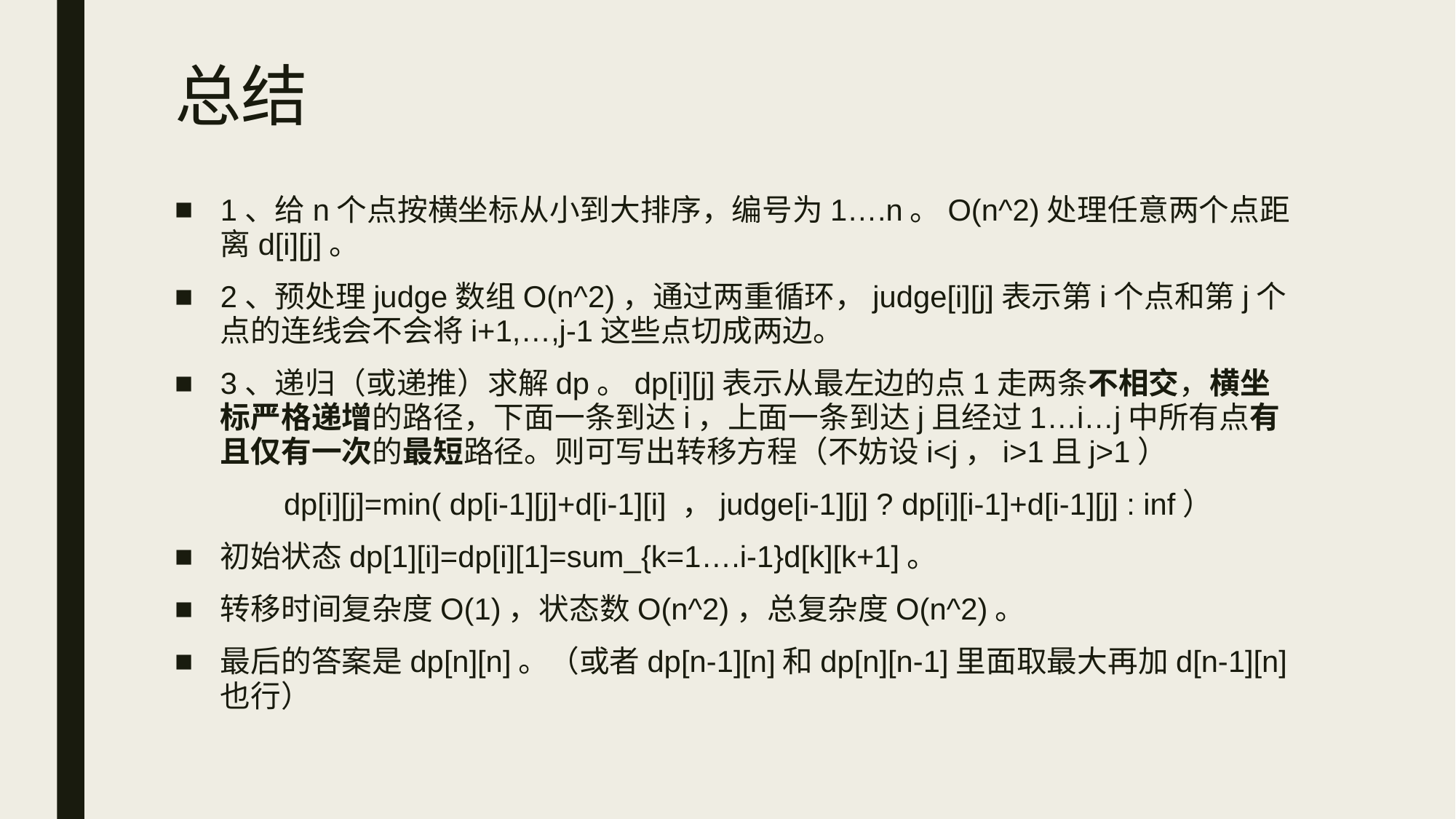

# 总结
1、给n个点按横坐标从小到大排序，编号为1….n。O(n^2)处理任意两个点距离d[i][j]。
2、预处理judge数组O(n^2)，通过两重循环，judge[i][j]表示第i个点和第j个点的连线会不会将i+1,…,j-1这些点切成两边。
3、递归（或递推）求解dp。dp[i][j]表示从最左边的点1走两条不相交，横坐标严格递增的路径，下面一条到达i，上面一条到达j且经过1…i…j中所有点有且仅有一次的最短路径。则可写出转移方程（不妨设i<j，i>1且j>1）
	dp[i][j]=min( dp[i-1][j]+d[i-1][i] ，judge[i-1][j] ? dp[i][i-1]+d[i-1][j] : inf）
初始状态dp[1][i]=dp[i][1]=sum_{k=1….i-1}d[k][k+1]。
转移时间复杂度O(1)，状态数O(n^2)，总复杂度O(n^2)。
最后的答案是dp[n][n]。（或者dp[n-1][n]和dp[n][n-1]里面取最大再加d[n-1][n]也行）